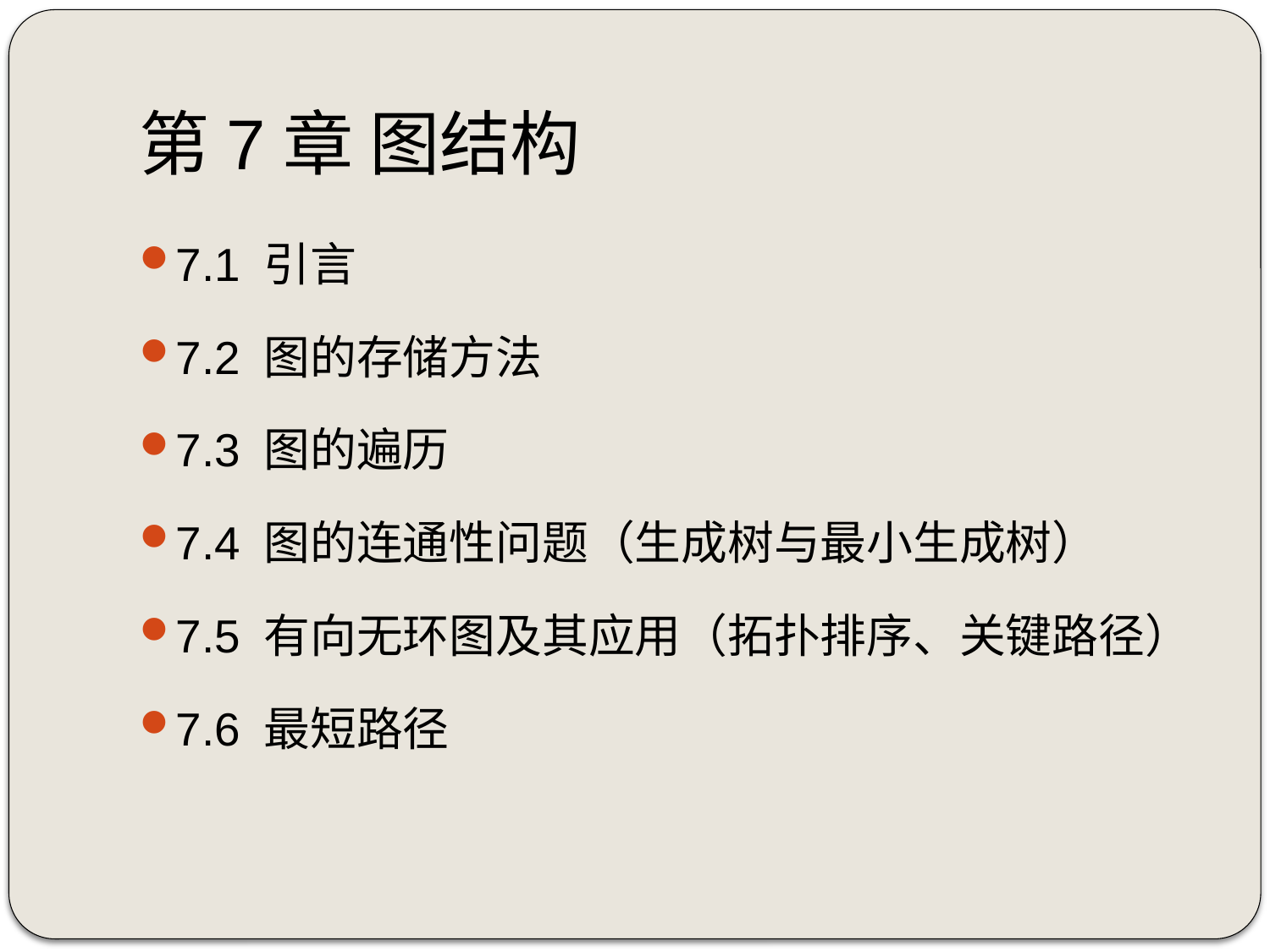

# 第7章 图结构
7.1 引言
7.2 图的存储方法
7.3 图的遍历
7.4 图的连通性问题（生成树与最小生成树）
7.5 有向无环图及其应用（拓扑排序、关键路径）
7.6 最短路径